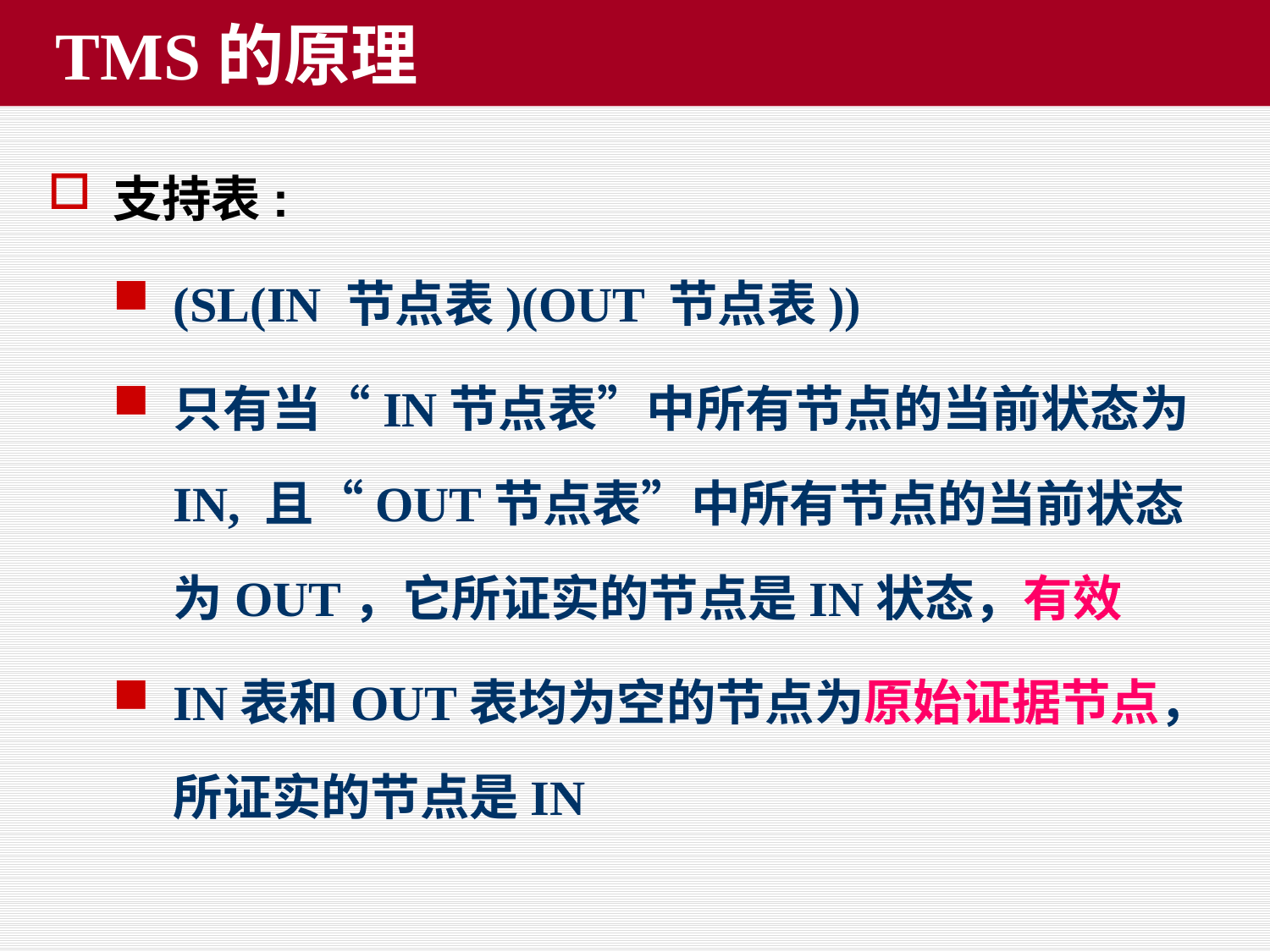

# TMS的原理
支持表:
(SL(IN 节点表)(OUT 节点表))
只有当“IN节点表”中所有节点的当前状态为IN, 且“OUT节点表”中所有节点的当前状态为OUT，它所证实的节点是IN状态，有效
IN表和OUT表均为空的节点为原始证据节点，所证实的节点是IN